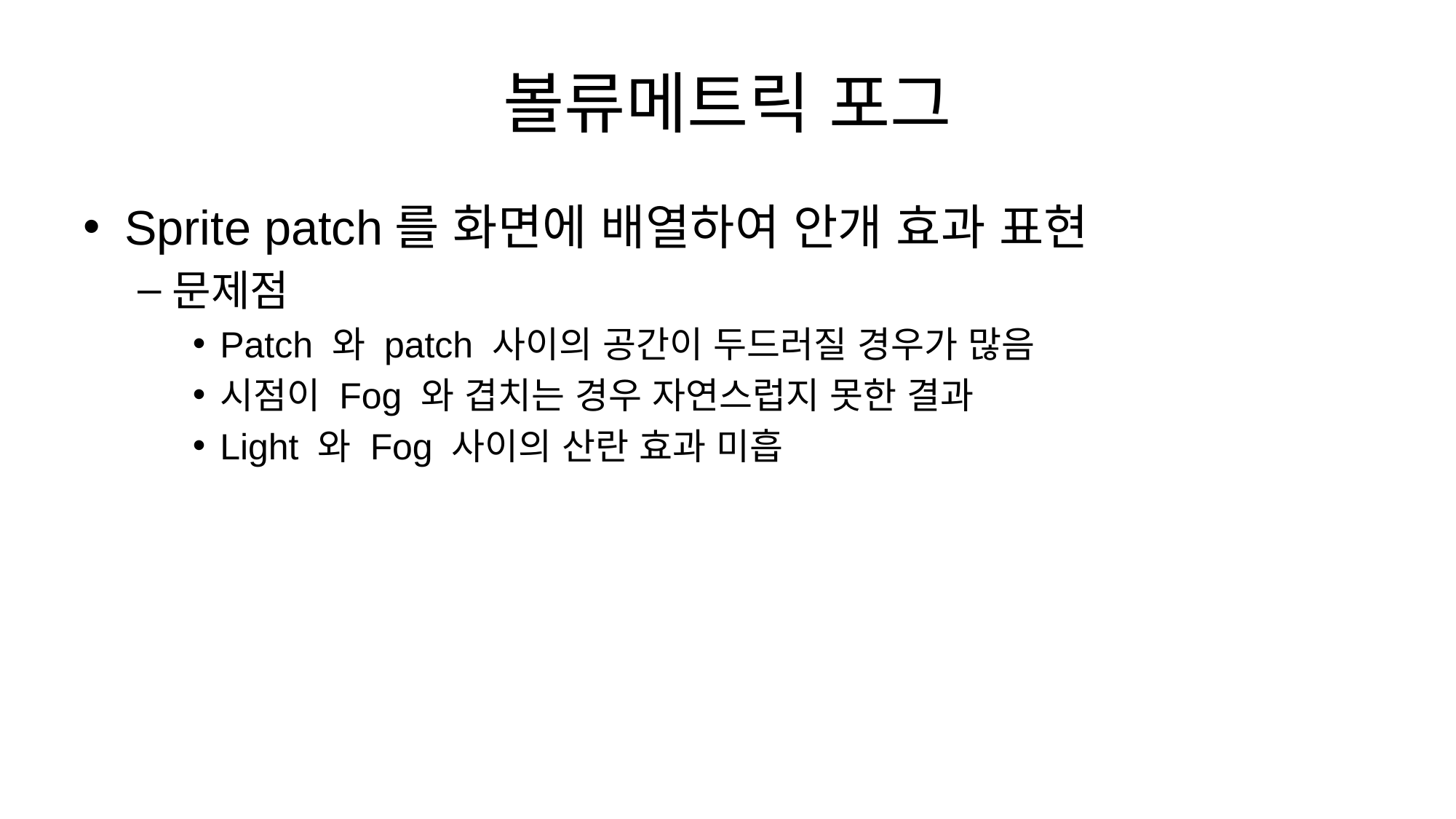

# 볼류메트릭 포그
Sprite patch를 화면에 배열하여 안개 효과 표현
문제점
Patch 와 patch 사이의 공간이 두드러질 경우가 많음
시점이 Fog 와 겹치는 경우 자연스럽지 못한 결과
Light 와 Fog 사이의 산란 효과 미흡